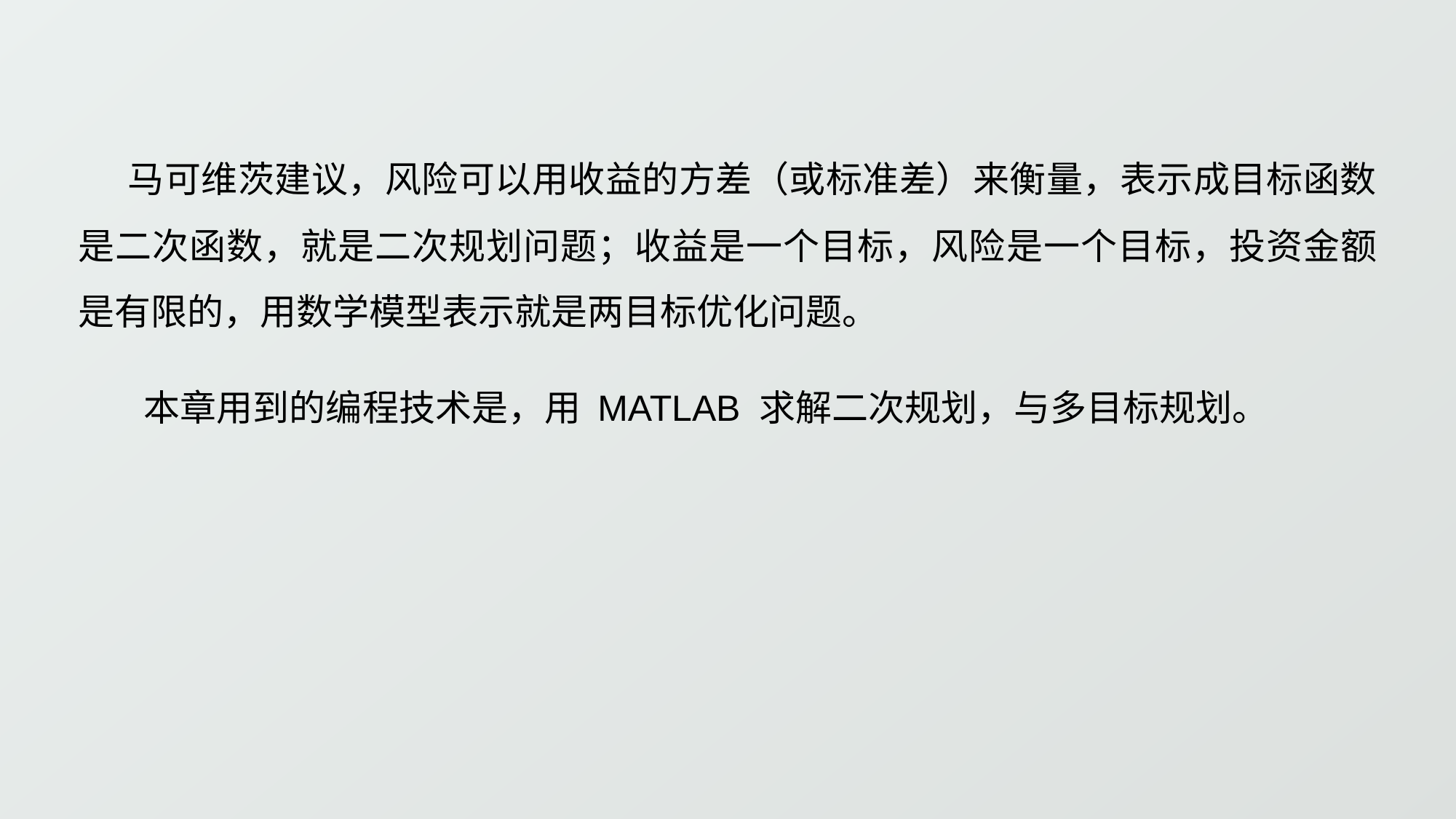

马可维茨建议，风险可以用收益的方差（或标准差）来衡量，表示成目标函数是二次函数，就是二次规划问题；收益是一个目标，风险是一个目标，投资金额是有限的，用数学模型表示就是两目标优化问题。
       本章用到的编程技术是，用 MATLAB 求解二次规划，与多目标规划。